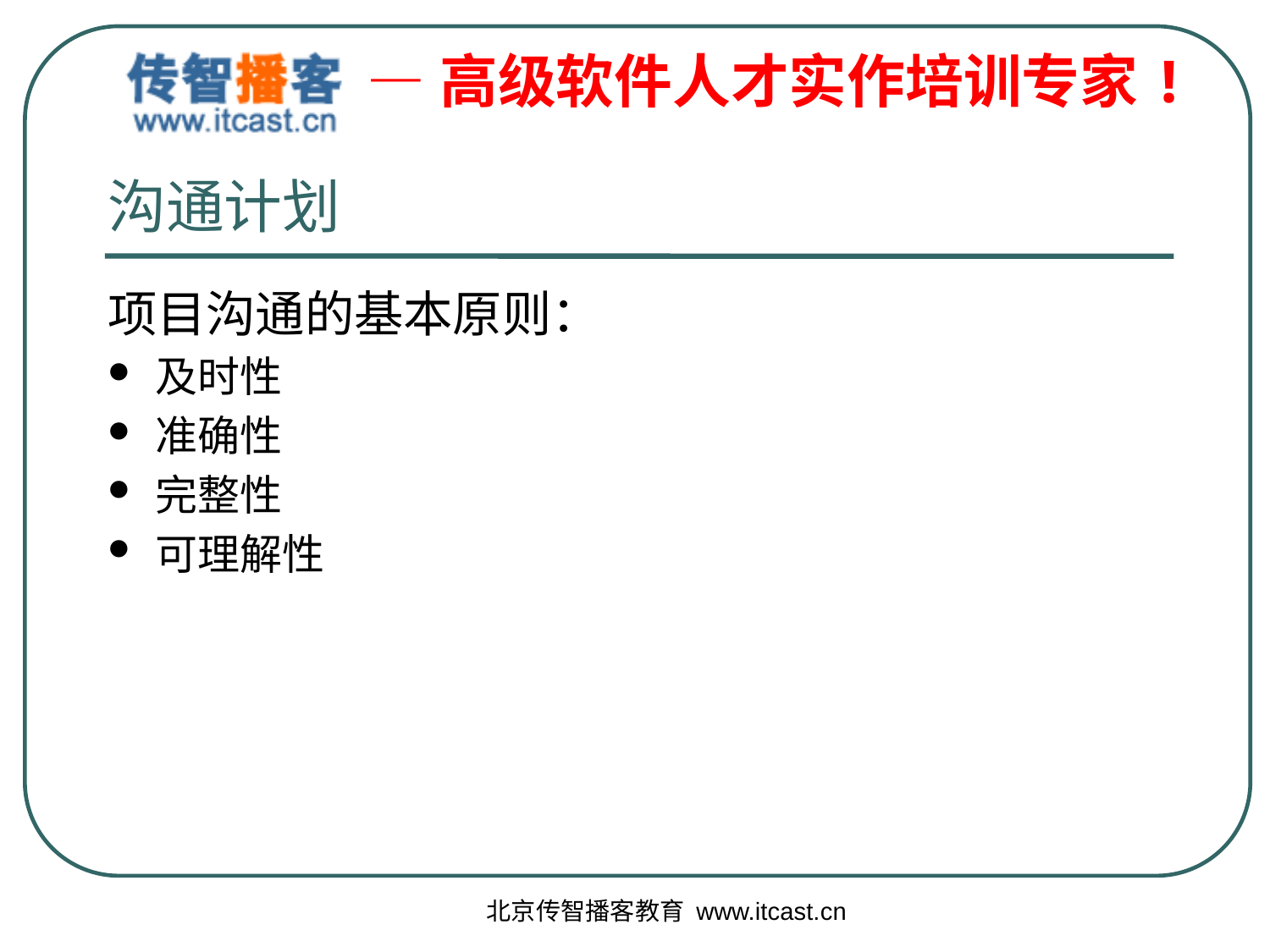

# 沟通计划
项目沟通的基本原则：
及时性
准确性
完整性
可理解性

北京传智播客教育 www.itcast.cn